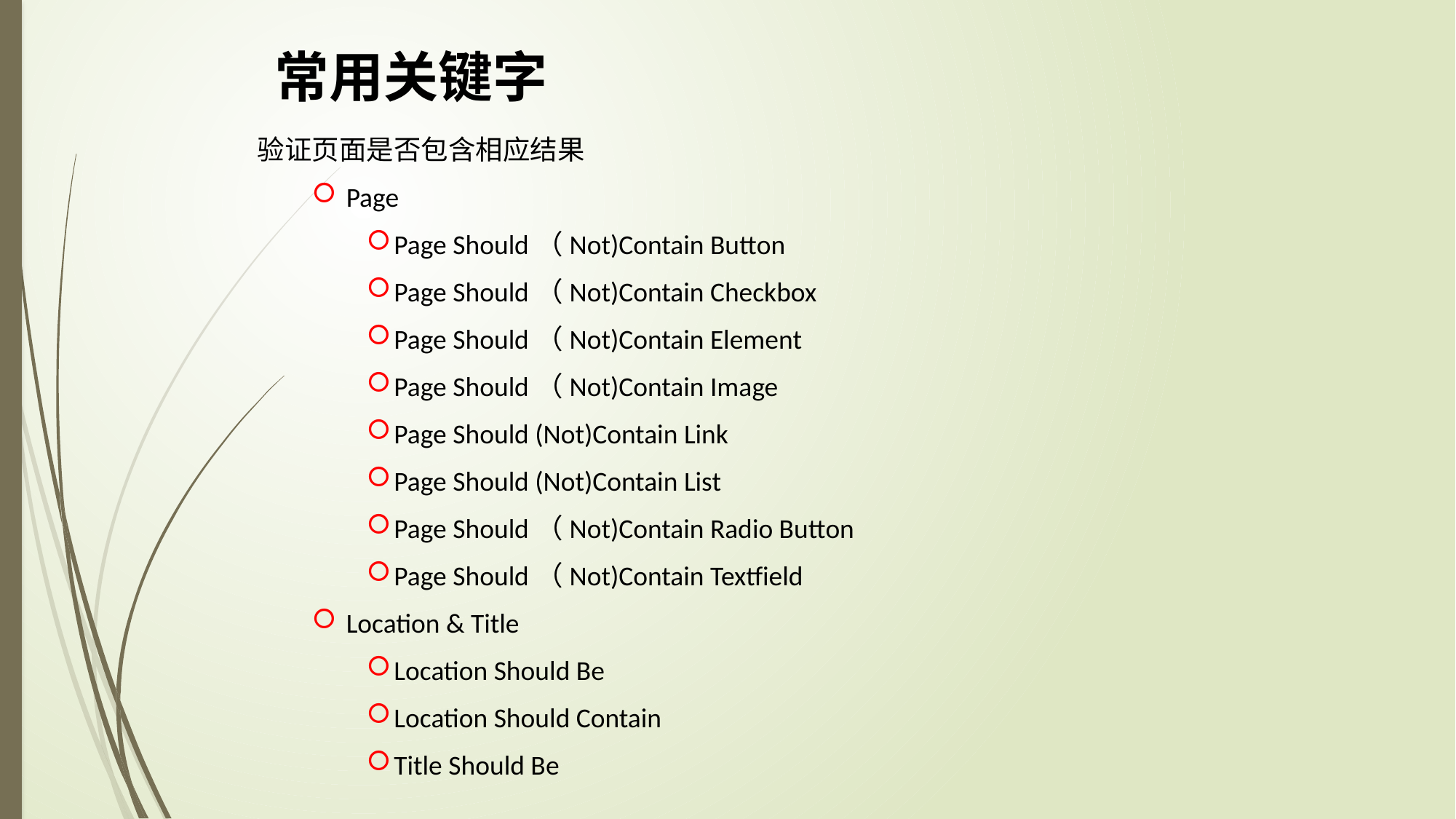

常用关键字
验证页面是否包含相应结果
Page
Page Should（Not)Contain Button
Page Should（Not)Contain Checkbox
Page Should（Not)Contain Element
Page Should（Not)Contain Image
Page Should (Not)Contain Link
Page Should (Not)Contain List
Page Should（Not)Contain Radio Button
Page Should（Not)Contain Textfield
Location & Title
Location Should Be
Location Should Contain
Title Should Be